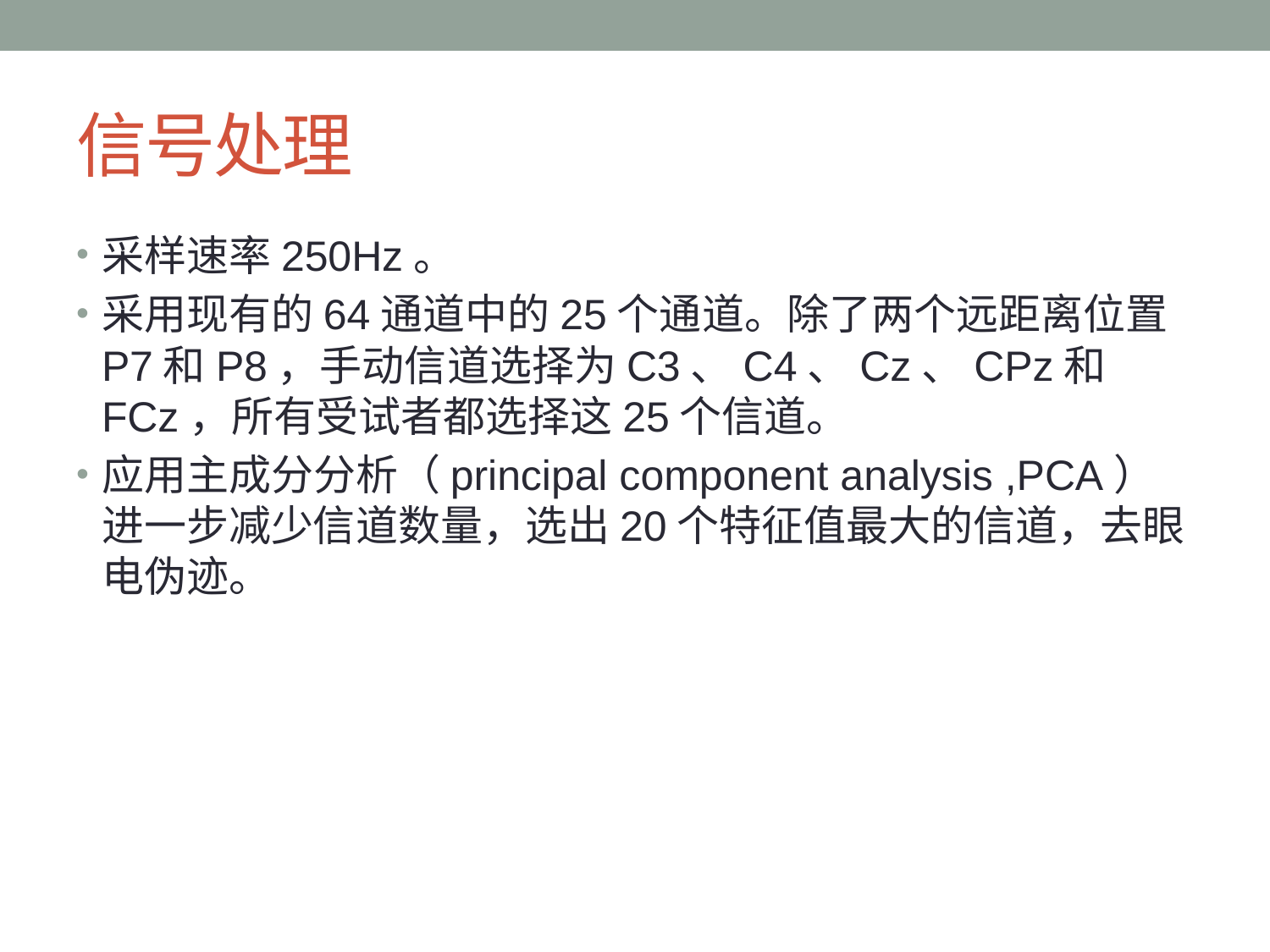

# 信号处理
采样速率250Hz。
采用现有的64通道中的25个通道。除了两个远距离位置P7和P8，手动信道选择为C3、C4、Cz、CPz和FCz，所有受试者都选择这25个信道。
应用主成分分析（principal component analysis ,PCA）进一步减少信道数量，选出20个特征值最大的信道，去眼电伪迹。